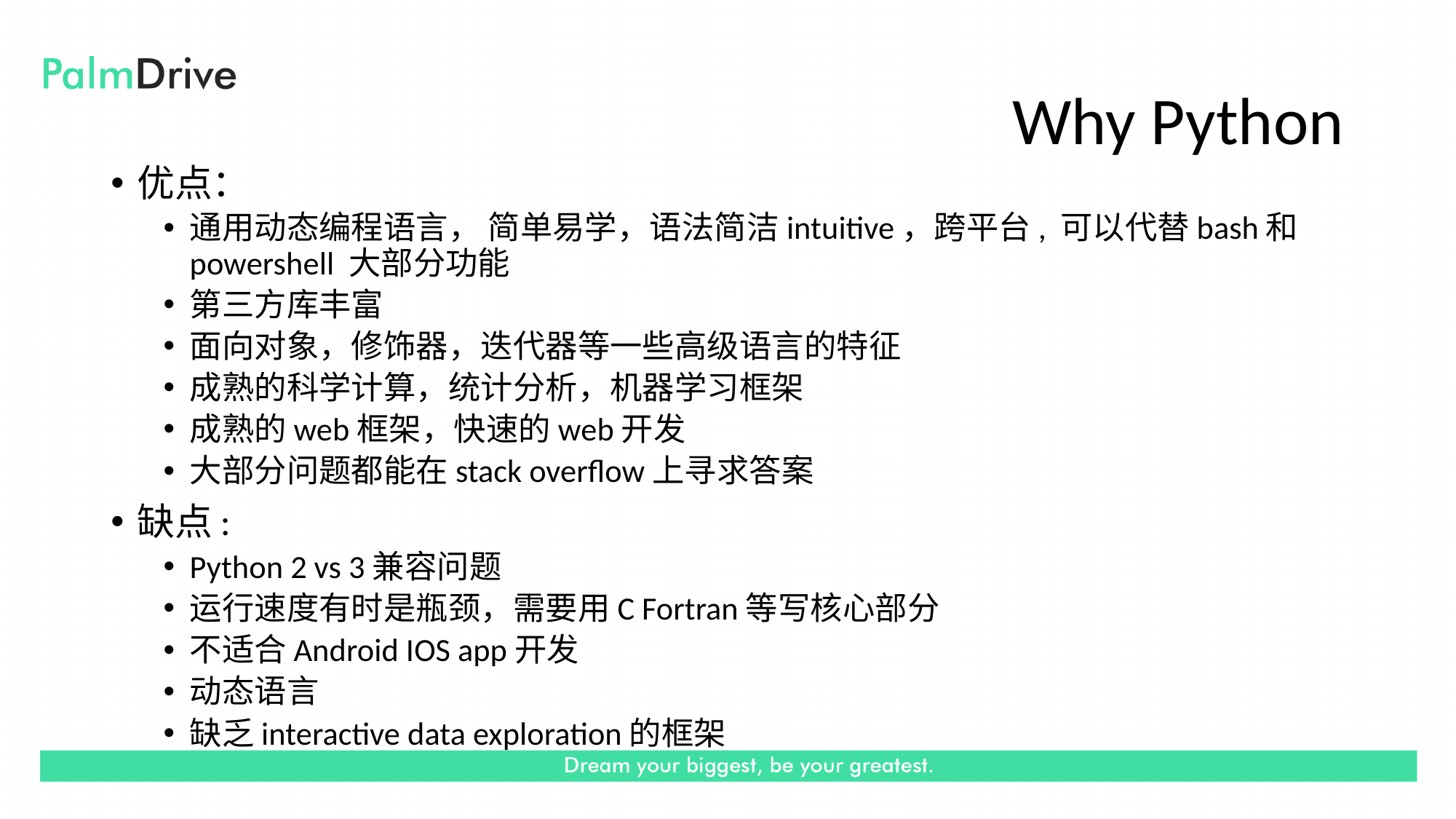

# Why Python
优点：
通用动态编程语言， 简单易学，语法简洁intuitive，跨平台, 可以代替bash和powershell 大部分功能
第三方库丰富
面向对象，修饰器，迭代器等一些高级语言的特征
成熟的科学计算，统计分析，机器学习框架
成熟的web框架，快速的web开发
大部分问题都能在stack overflow上寻求答案
缺点:
Python 2 vs 3兼容问题
运行速度有时是瓶颈，需要用C Fortran等写核心部分
不适合Android IOS app开发
动态语言
缺乏interactive data exploration的框架